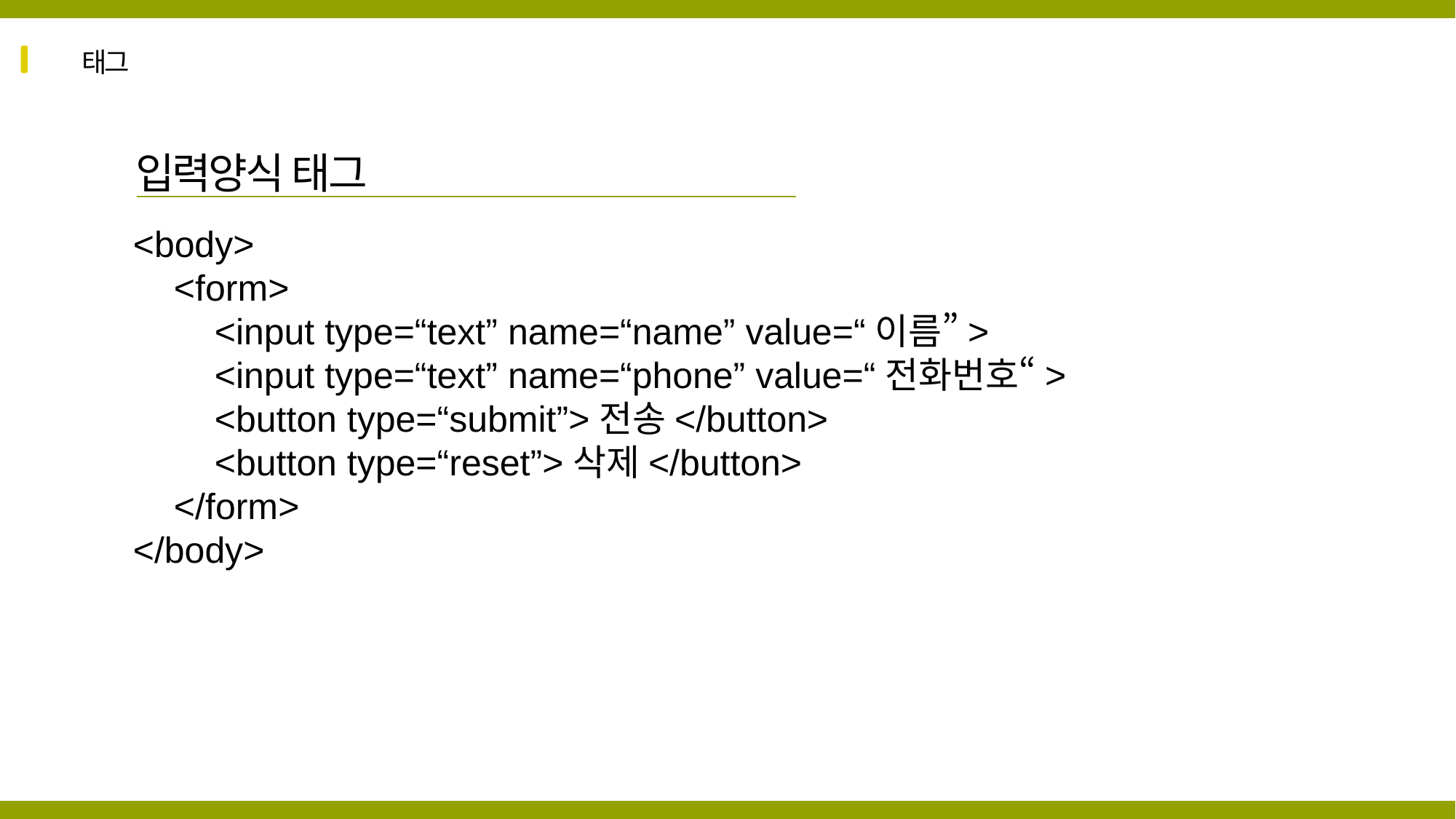

태그

입력양식 태그
<body>
    <form>
        <input type=“text” name=“name” value=“이름”>
        <input type=“text” name=“phone” value=“전화번호“>
        <button type=“submit”>전송</button>
        <button type=“reset”>삭제</button>
    </form>
</body>